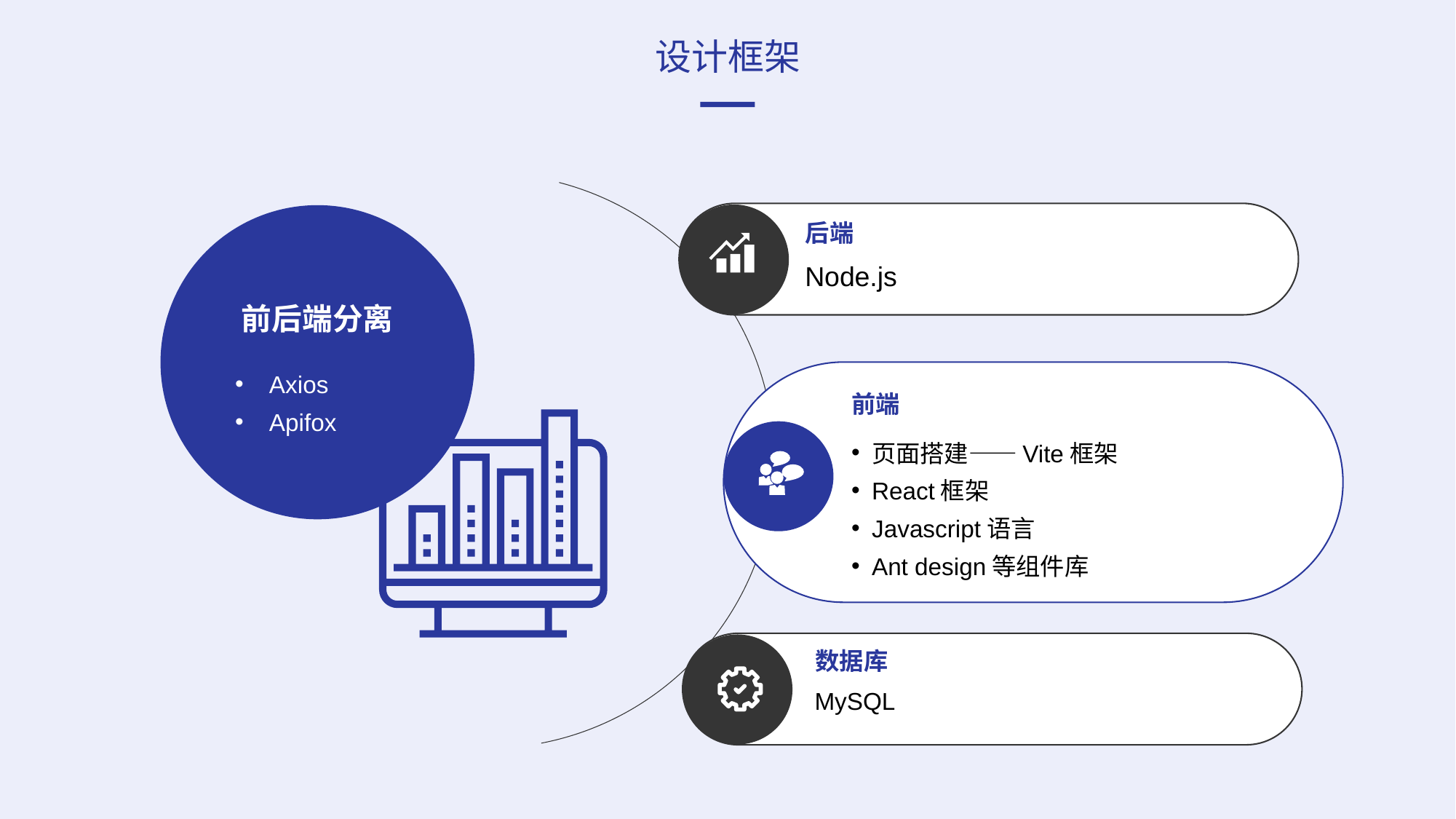

设计框架

后端

Node.js
前后端分离
Axios
Apifox

前端

页面搭建——Vite框架
React框架
Javascript语言
Ant design等组件库

数据库

MySQL